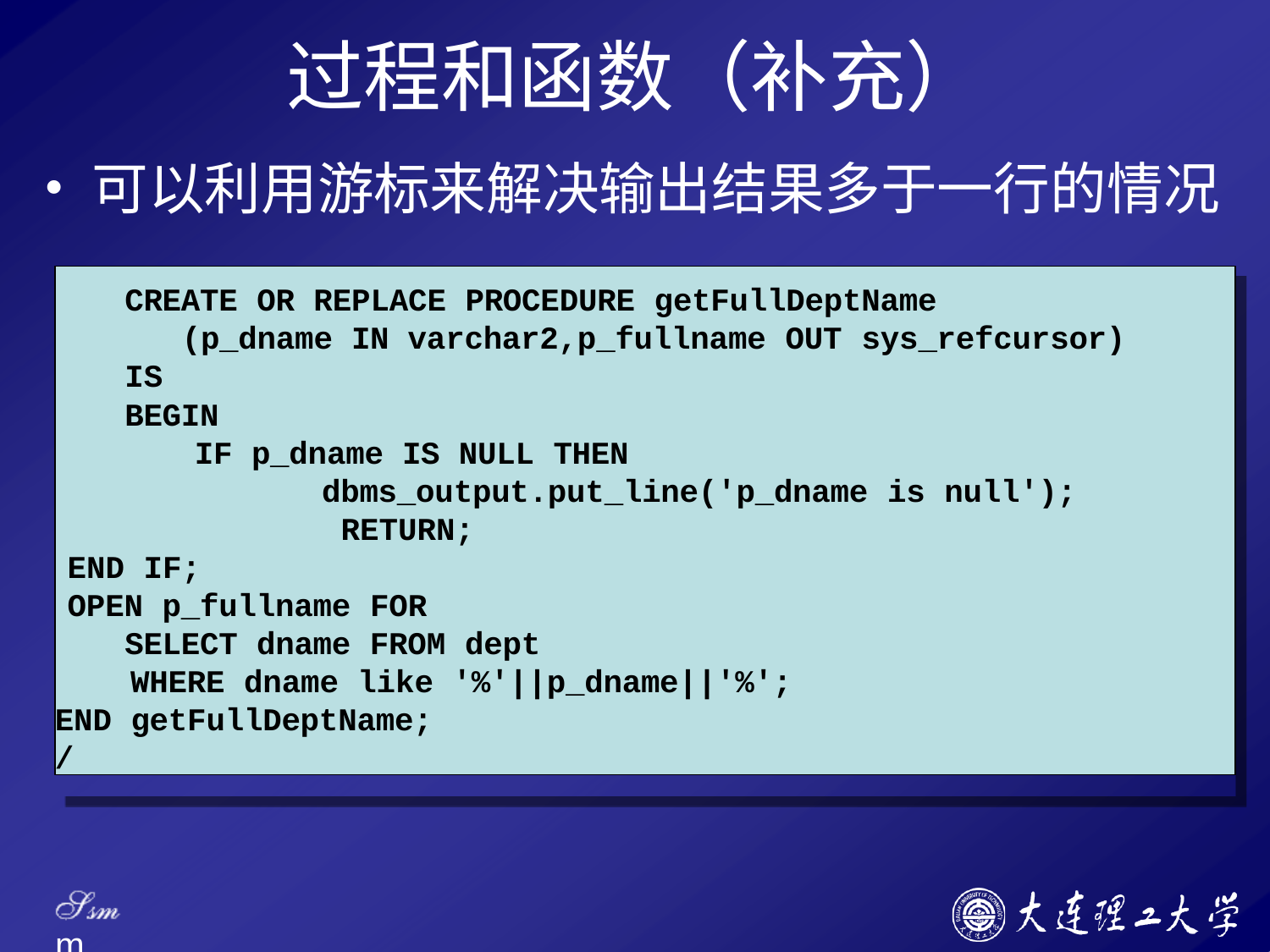

# 过程和函数（补充）
可以利用游标来解决输出结果多于一行的情况
CREATE OR REPLACE PROCEDURE getFullDeptName
(p_dname IN varchar2,p_fullname OUT sys_refcursor)
IS
BEGIN
IF p_dname IS NULL THEN  dbms_output.put_line('p_dname is null');  RETURN;
END IF;
OPEN p_fullname FOR
SELECT dname FROM dept
WHERE dname like '%'||p_dname||'%';
END getFullDeptName;
/

Ssm